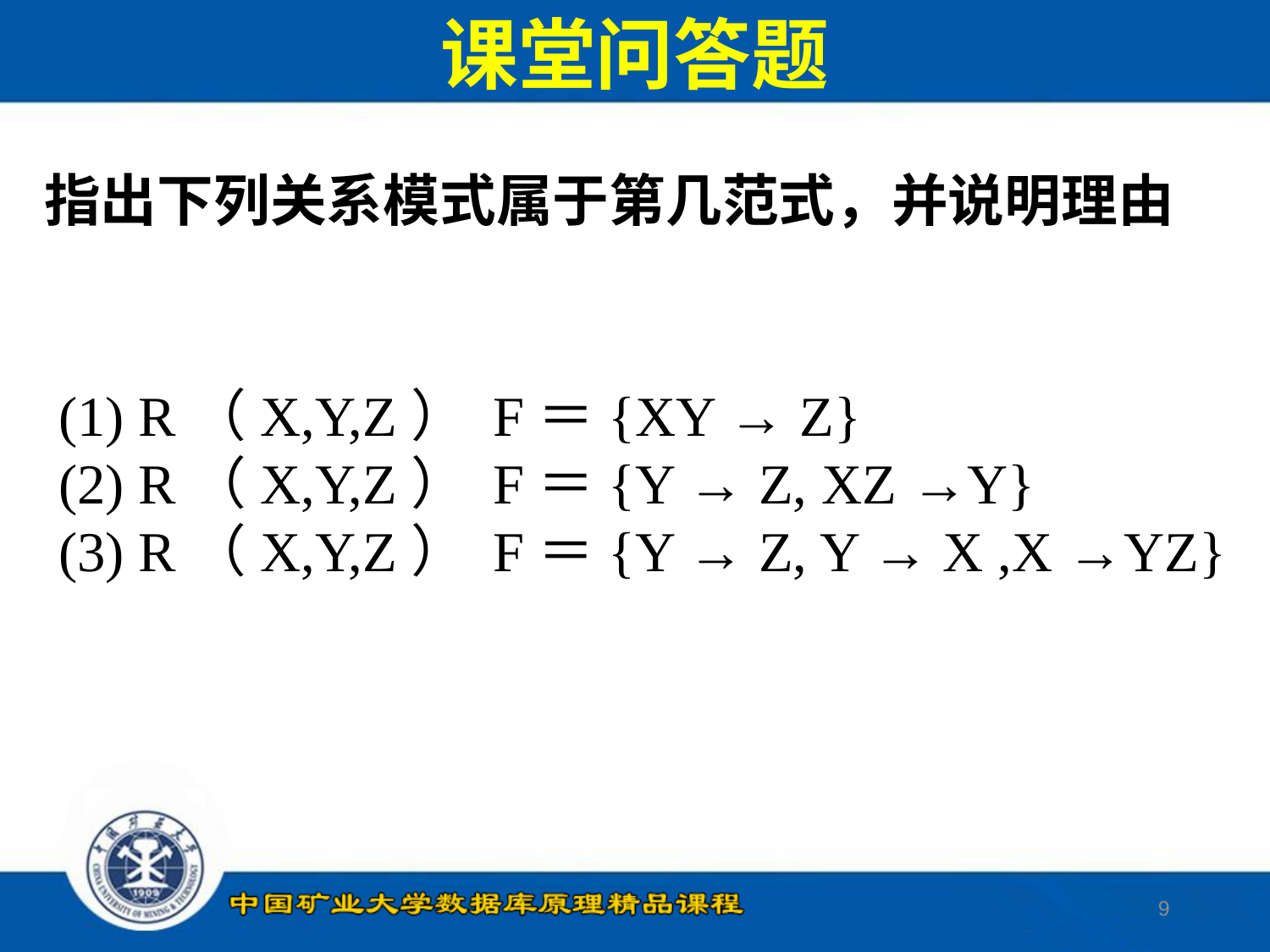

课堂问答题
指出下列关系模式属于第几范式，并说明理由
(1) R（X,Y,Z） F＝{XY → Z}
(2) R（X,Y,Z） F＝{Y → Z, XZ →Y}
(3) R（X,Y,Z） F＝{Y → Z, Y → X ,X →YZ}
9